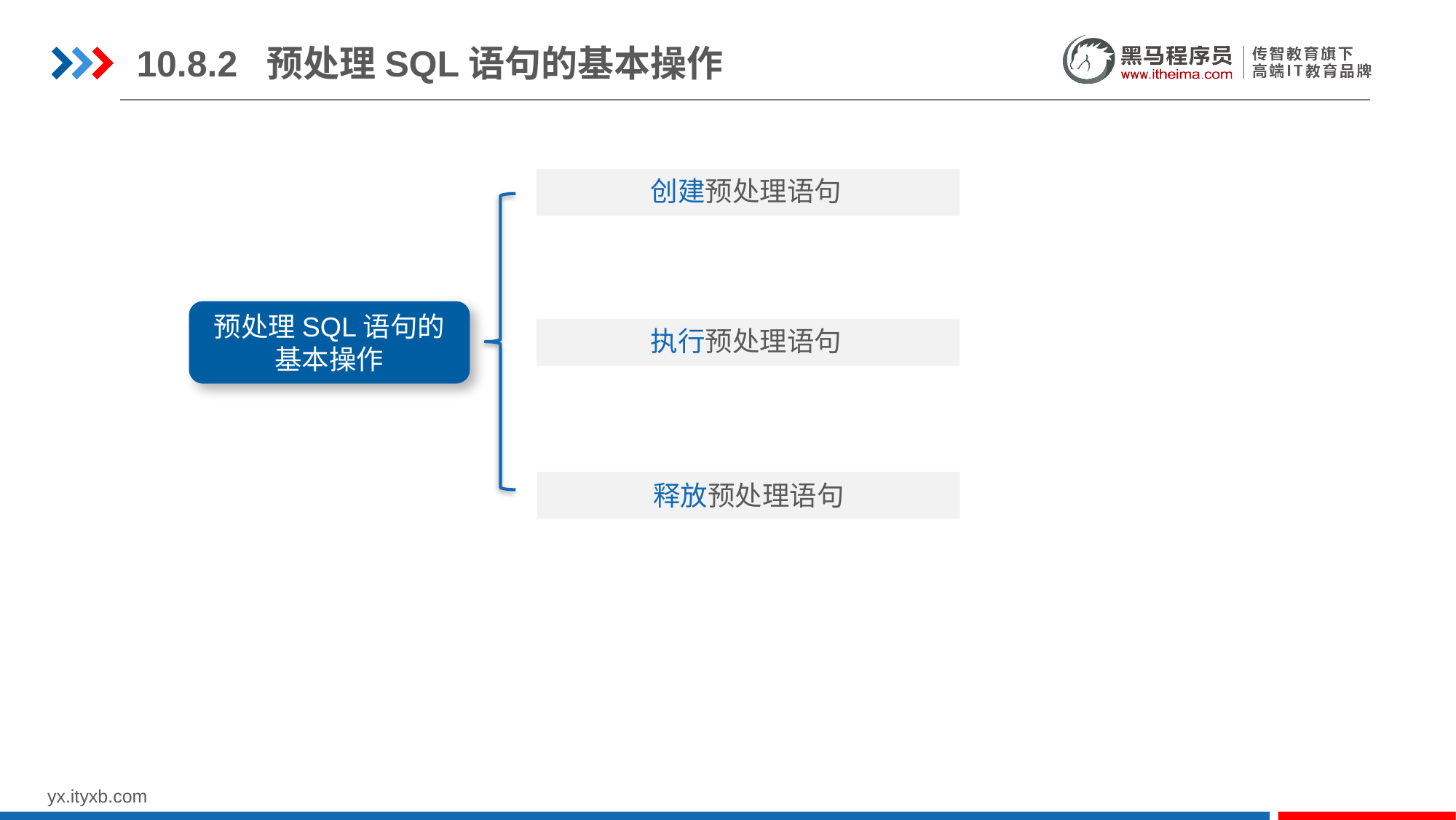

10.8.2  预处理SQL语句的基本操作
创建预处理语句

预处理SQL语句的基本操作
执行预处理语句

释放预处理语句